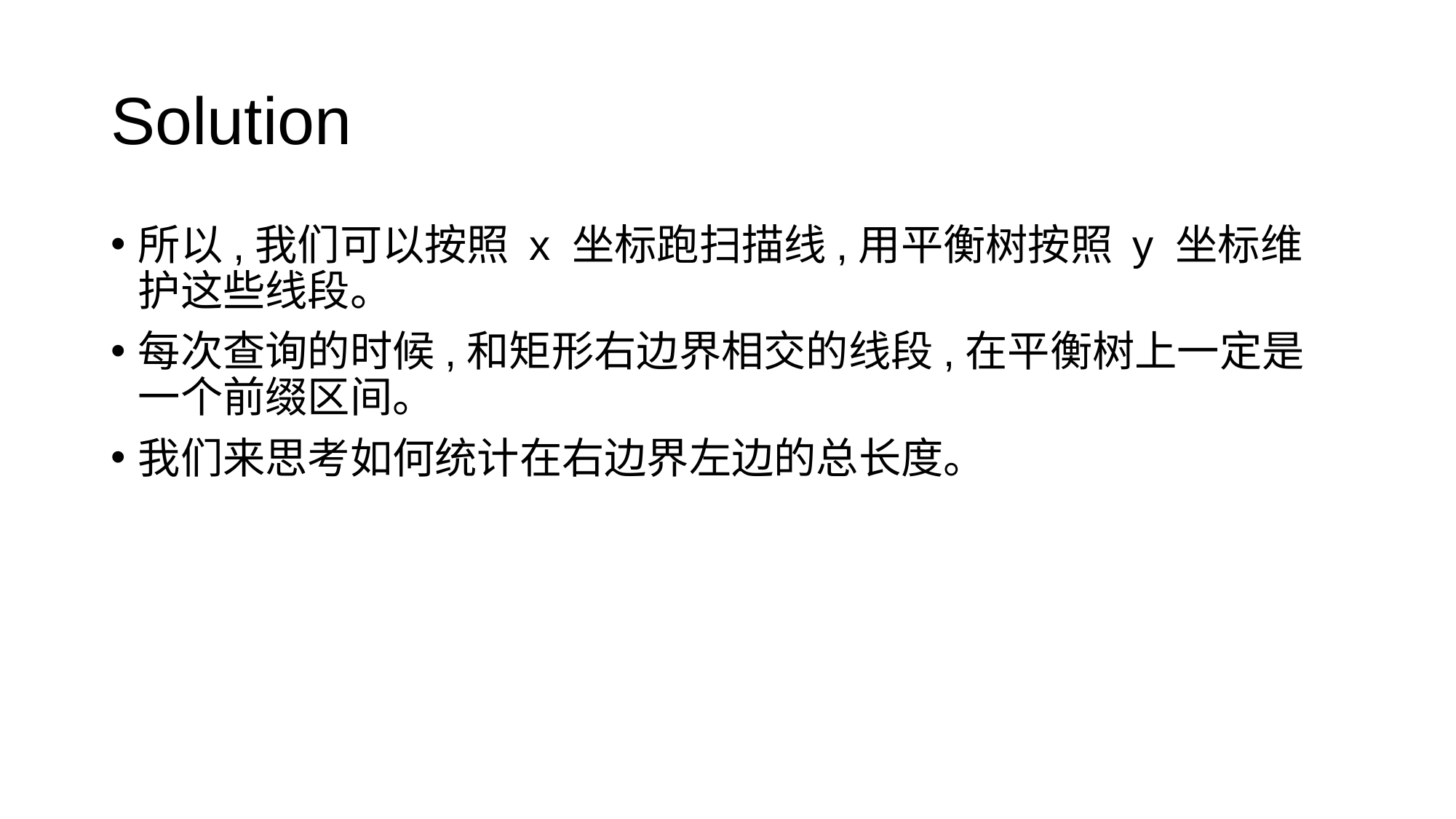

# Solution
所以,我们可以按照 x 坐标跑扫描线,用平衡树按照 y 坐标维护这些线段。
每次查询的时候,和矩形右边界相交的线段,在平衡树上一定是一个前缀区间。
我们来思考如何统计在右边界左边的总长度。